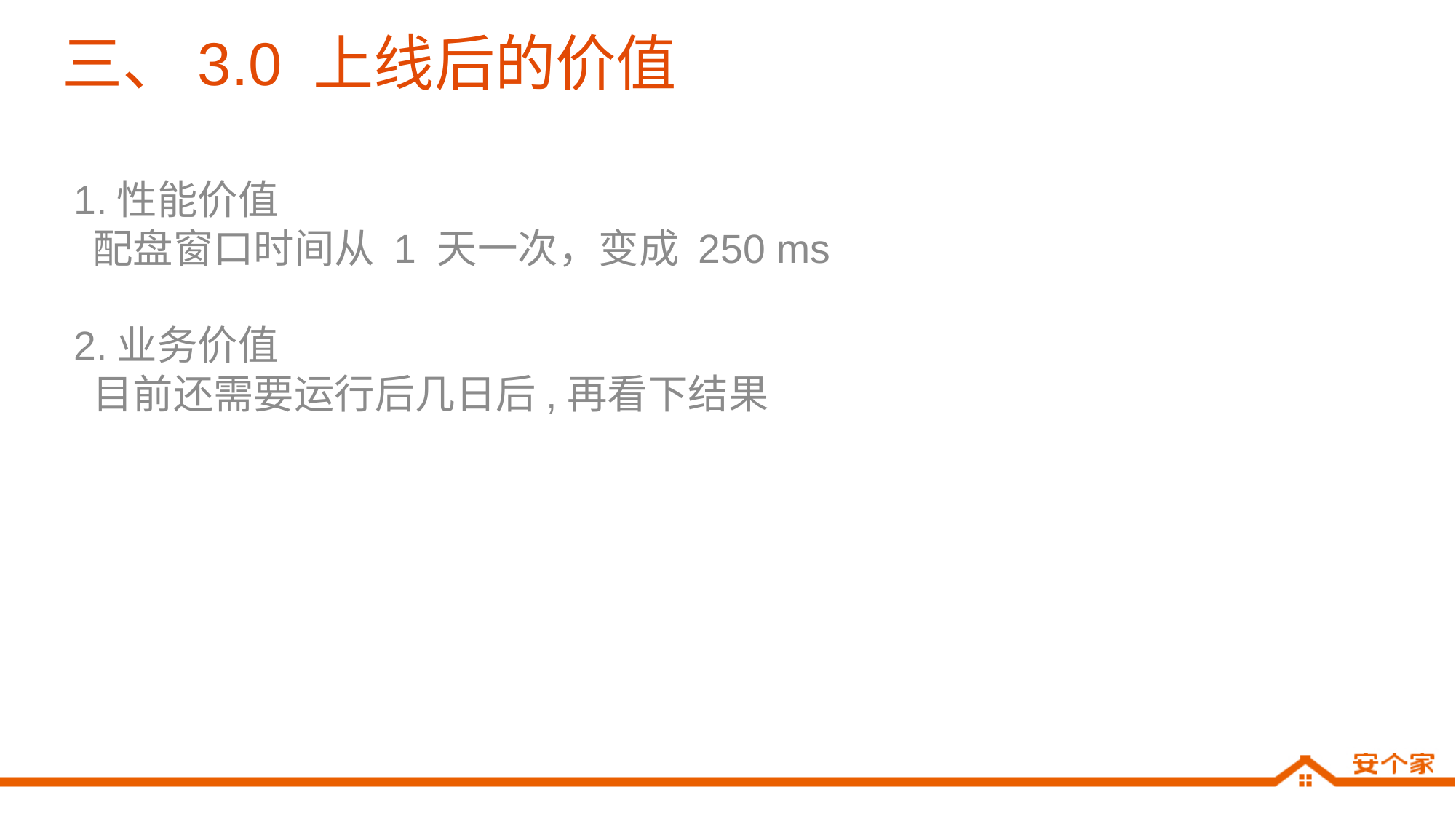

# 三、3.0 上线后的价值
1.性能价值
 配盘窗口时间从 1 天一次，变成 250 ms

2.业务价值
 目前还需要运行后几日后,再看下结果